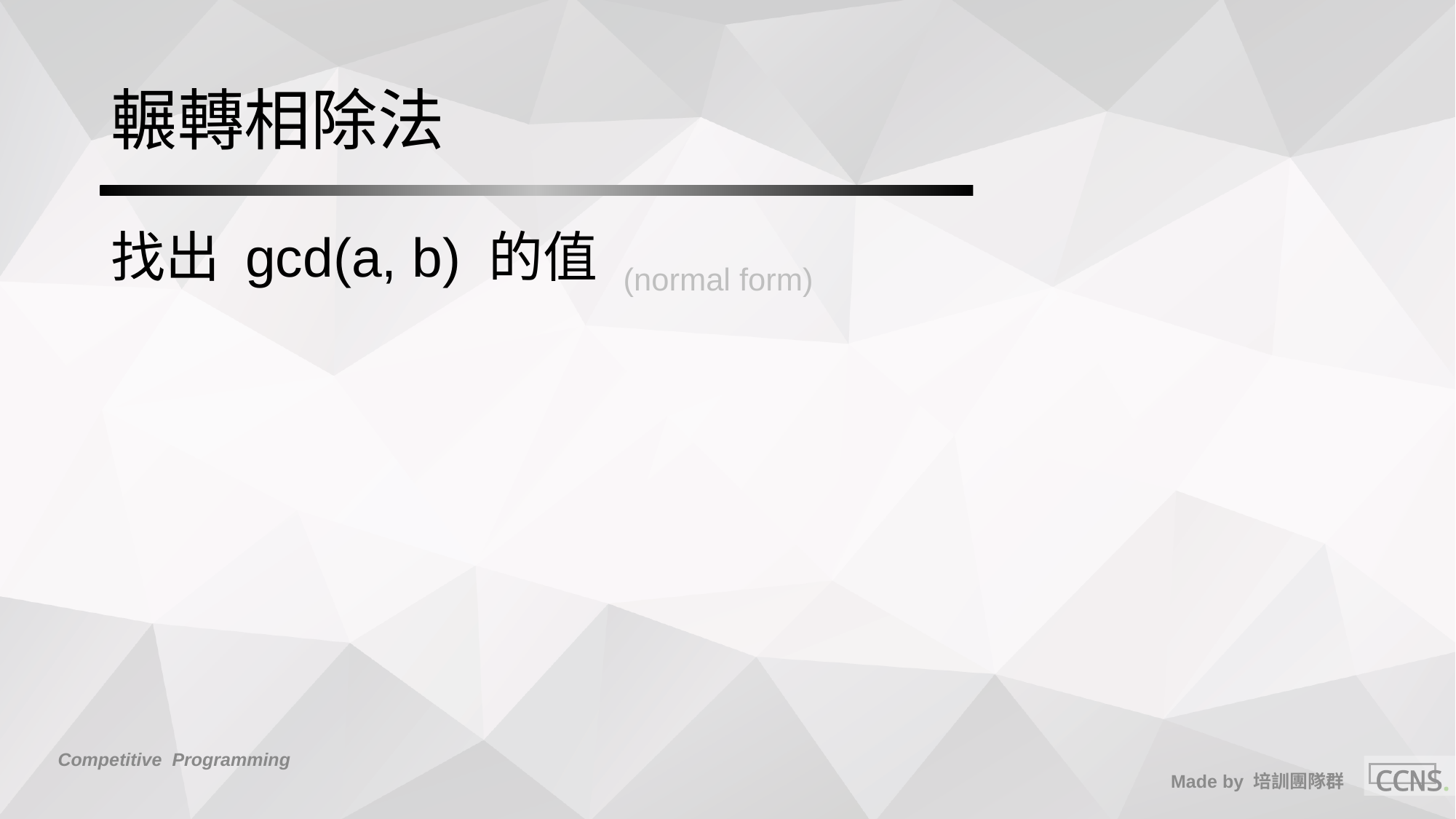

# 輾轉相除法
找出 gcd(a, b) 的值 (normal form)